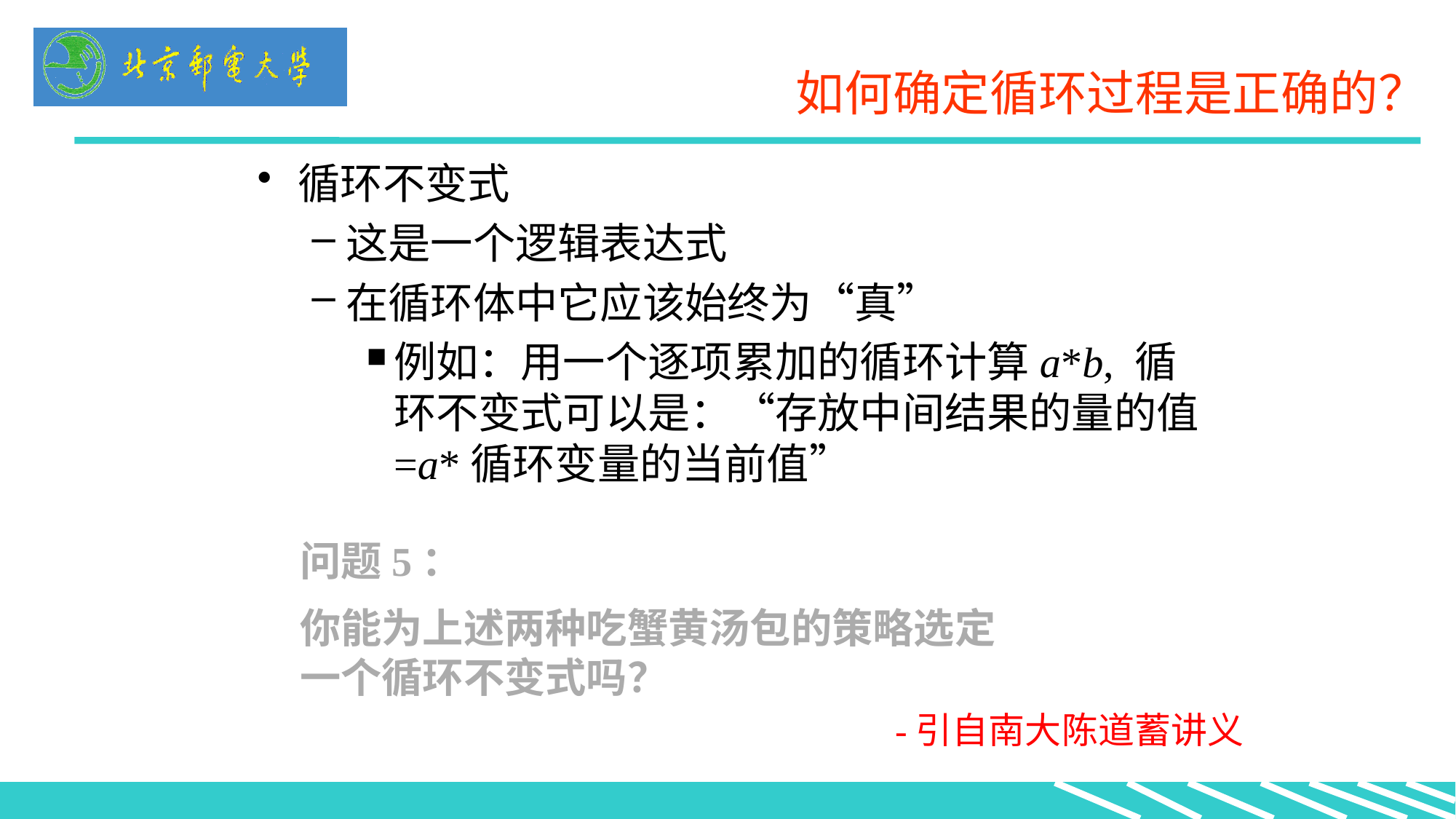

# 如何确定循环过程是正确的？
循环不变式
这是一个逻辑表达式
在循环体中它应该始终为“真”
例如：用一个逐项累加的循环计算a*b, 循环不变式可以是：“存放中间结果的量的值=a*循环变量的当前值”
问题5：
你能为上述两种吃蟹黄汤包的策略选定一个循环不变式吗？
-引自南大陈道蓄讲义